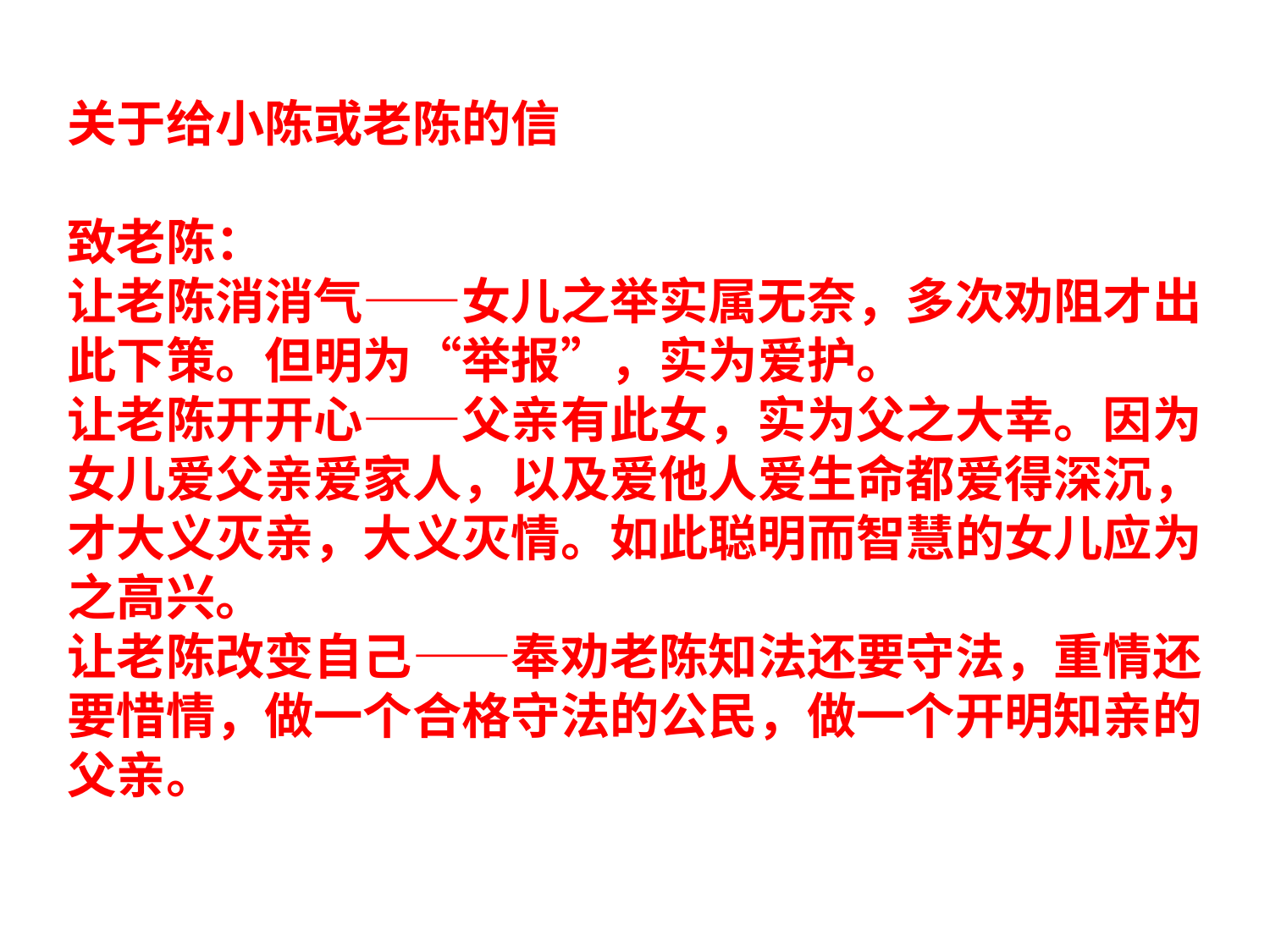

关于给小陈或老陈的信

致老陈：
让老陈消消气——女儿之举实属无奈，多次劝阻才出此下策。但明为“举报”，实为爱护。
让老陈开开心——父亲有此女，实为父之大幸。因为女儿爱父亲爱家人，以及爱他人爱生命都爱得深沉，才大义灭亲，大义灭情。如此聪明而智慧的女儿应为之高兴。
让老陈改变自己——奉劝老陈知法还要守法，重情还要惜情，做一个合格守法的公民，做一个开明知亲的父亲。